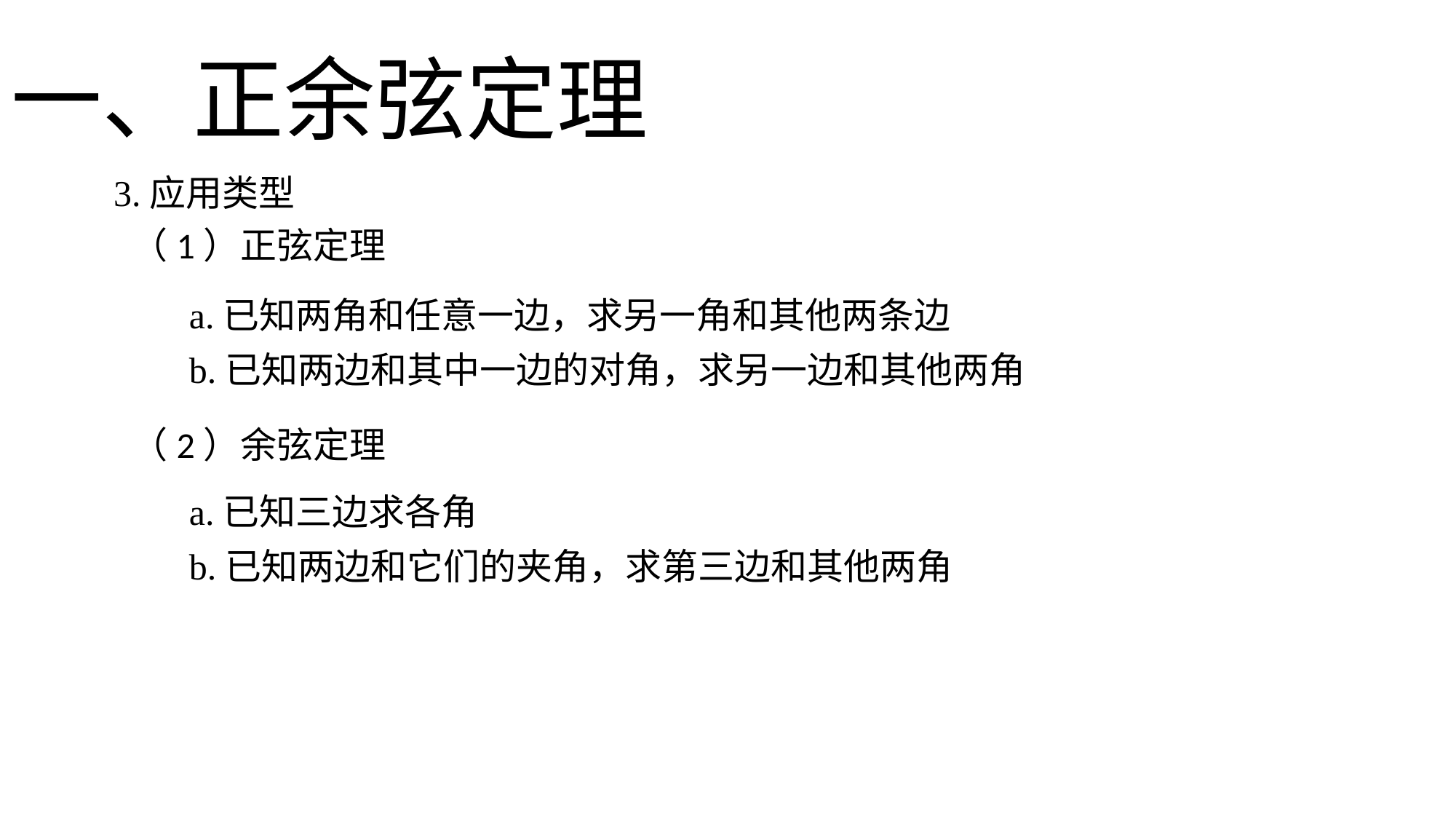

一、正余弦定理
3.应用类型
（1）正弦定理
a.已知两角和任意一边，求另一角和其他两条边
b.已知两边和其中一边的对角，求另一边和其他两角
（2）余弦定理
a.已知三边求各角
b.已知两边和它们的夹角，求第三边和其他两角